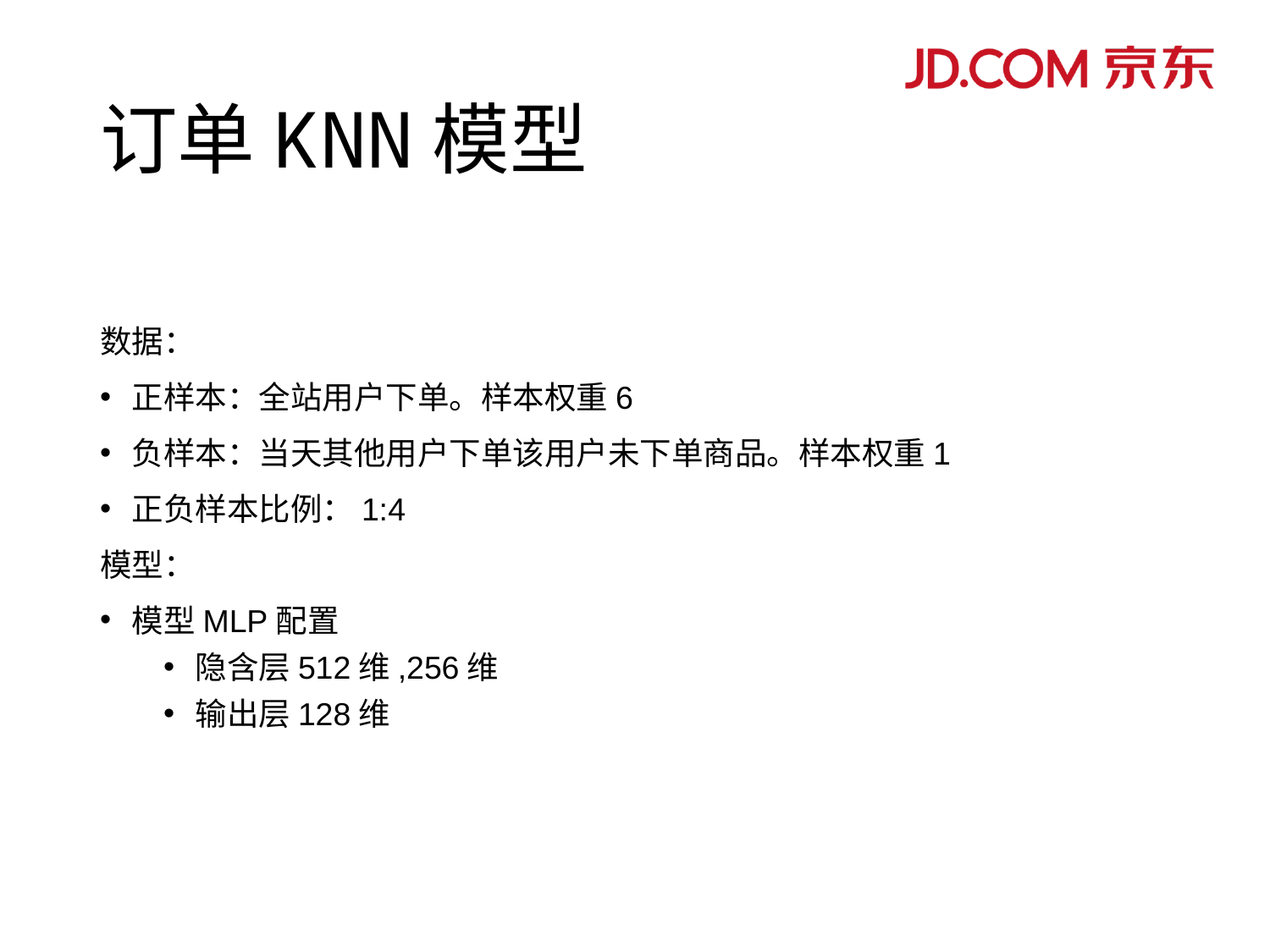

# 订单KNN模型

数据：
正样本：全站用户下单。样本权重6
负样本：当天其他用户下单该用户未下单商品。样本权重1
正负样本比例：1:4
模型：
模型MLP配置
隐含层512维,256维
输出层128维